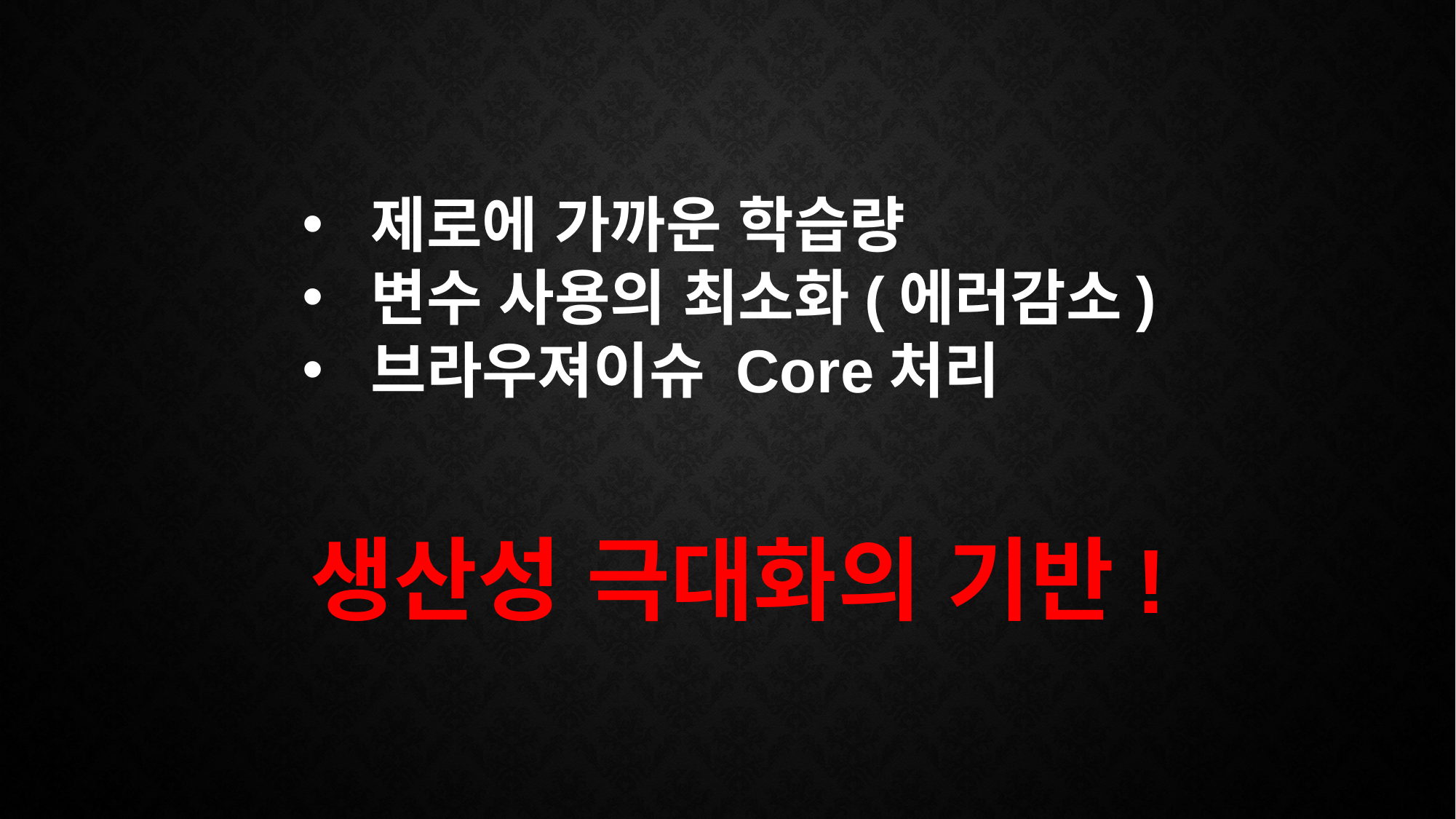

제로에 가까운 학습량
변수 사용의 최소화(에러감소)
브라우져이슈 Core처리
생산성 극대화의 기반!